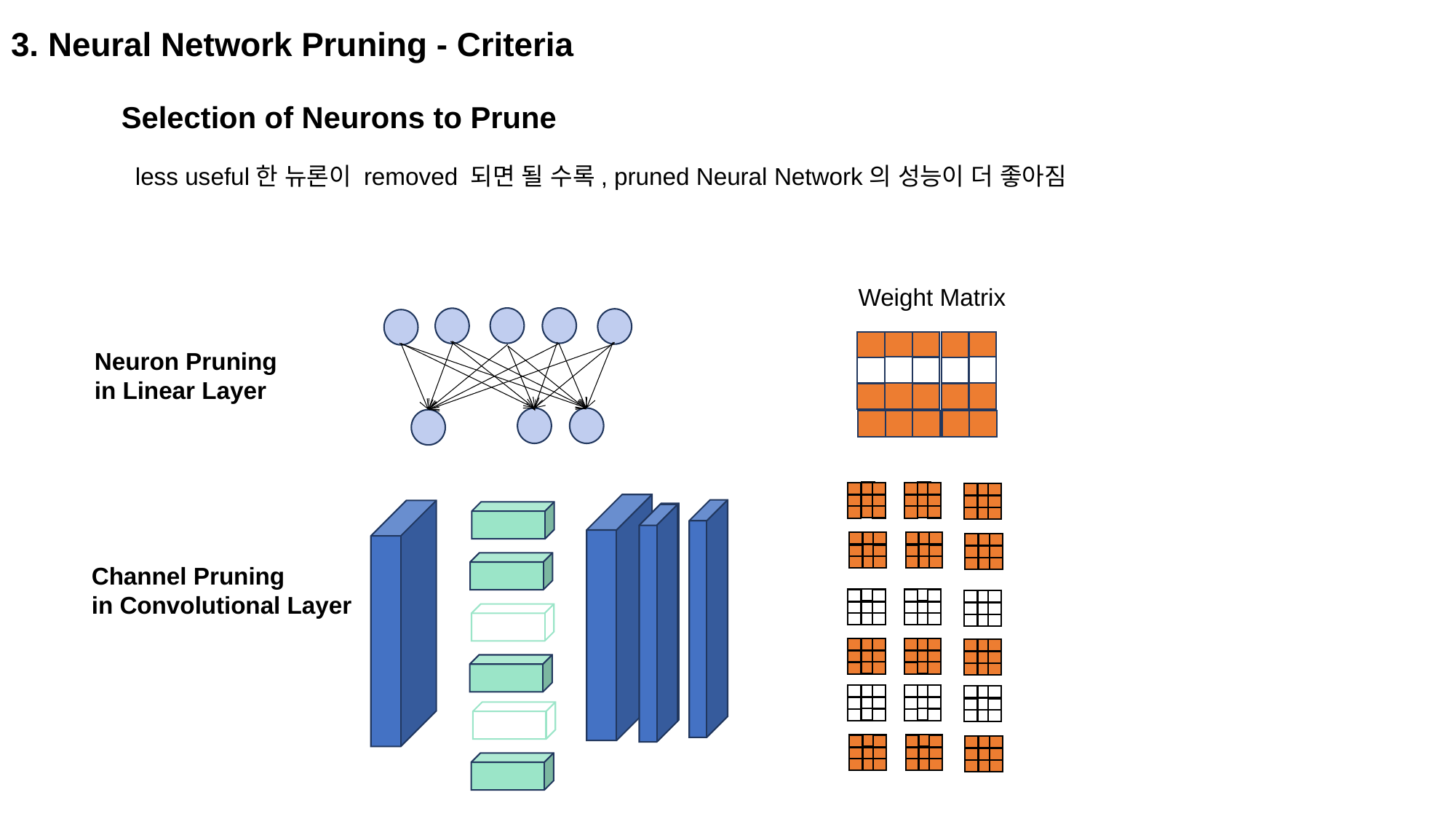

3. Neural Network Pruning - Criteria
Selection of Neurons to Prune
less useful한 뉴론이 removed 되면 될 수록, pruned Neural Network의 성능이 더 좋아짐
Weight Matrix

Neuron Pruning
in Linear Layer

Channel Pruning
in Convolutional Layer